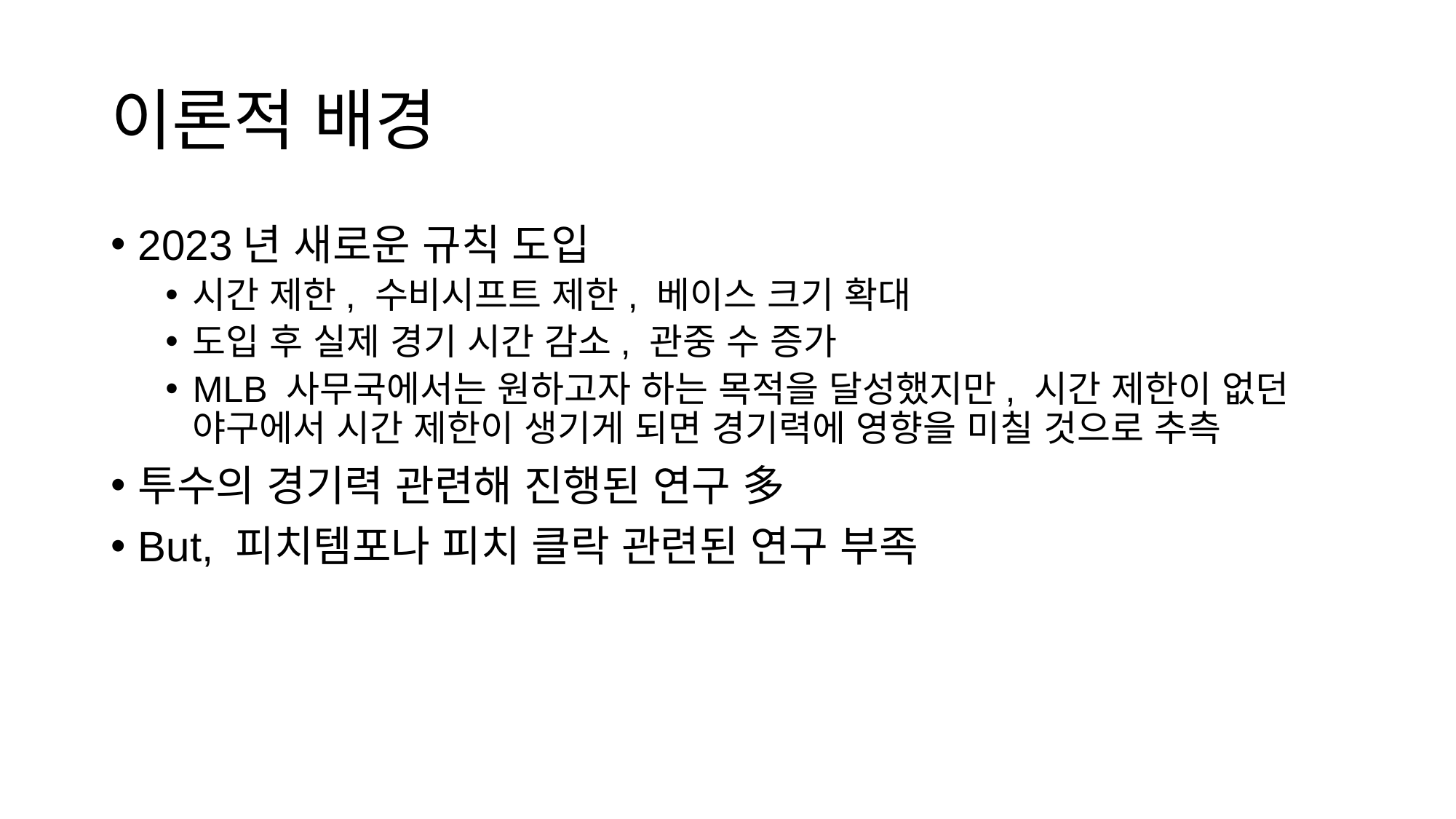

# 이론적 배경
2023년 새로운 규칙 도입
시간 제한, 수비시프트 제한, 베이스 크기 확대
도입 후 실제 경기 시간 감소, 관중 수 증가
MLB 사무국에서는 원하고자 하는 목적을 달성했지만, 시간 제한이 없던 야구에서 시간 제한이 생기게 되면 경기력에 영향을 미칠 것으로 추측
투수의 경기력 관련해 진행된 연구 多
But, 피치템포나 피치 클락 관련된 연구 부족